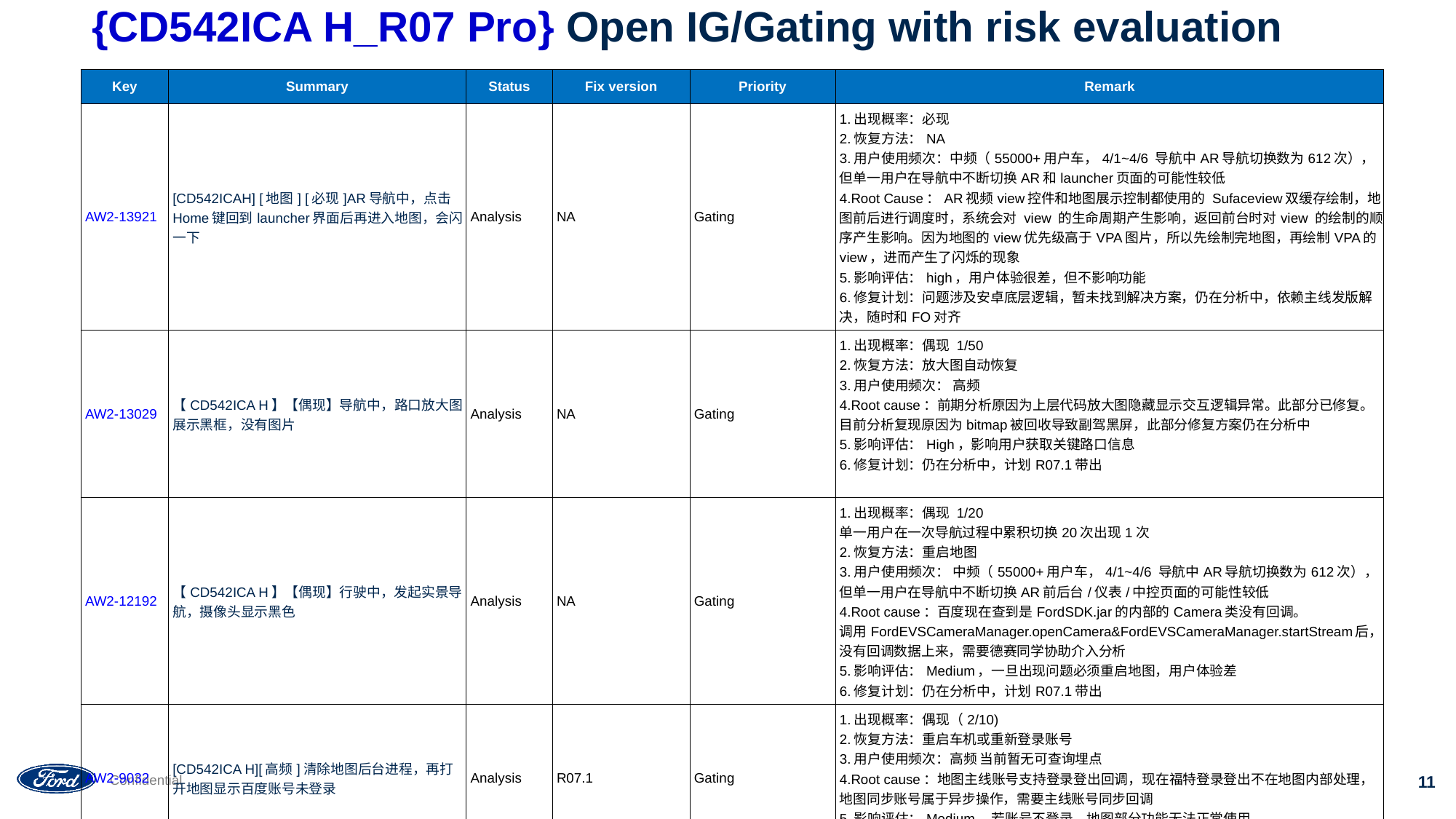

# {CD542ICA H_R07 Pro} Open IG/Gating with risk evaluation
| Key | Summary | Status | Fix version | Priority | Remark |
| --- | --- | --- | --- | --- | --- |
| AW2-13921 | [CD542ICAH] [地图] [必现]AR导航中，点击Home键回到launcher界面后再进入地图，会闪一下 | Analysis | NA | Gating | 1.出现概率：必现 2.恢复方法：NA 3.用户使用频次：中频（55000+用户车，4/1~4/6 导航中AR导航切换数为612次），但单一用户在导航中不断切换AR和launcher页面的可能性较低 4.Root Cause：AR视频view控件和地图展示控制都使用的 Sufaceview双缓存绘制，地图前后进行调度时，系统会对 view 的生命周期产生影响，返回前台时对view 的绘制的顺序产生影响。因为地图的view优先级高于VPA图片，所以先绘制完地图，再绘制VPA的view，进而产生了闪烁的现象 5.影响评估：high，用户体验很差，但不影响功能 6.修复计划：问题涉及安卓底层逻辑，暂未找到解决方案，仍在分析中，依赖主线发版解决，随时和FO对齐 |
| AW2-13029 | 【CD542ICA H】【偶现】导航中，路口放大图展示黑框，没有图片 | Analysis | NA | Gating | 1.出现概率：偶现 1/50 2.恢复方法：放大图自动恢复 3.用户使用频次： 高频 4.Root cause：前期分析原因为上层代码放大图隐藏显示交互逻辑异常。此部分已修复。目前分析复现原因为bitmap被回收导致副驾黑屏，此部分修复方案仍在分析中 5.影响评估：High，影响用户获取关键路口信息 6.修复计划：仍在分析中，计划R07.1带出 |
| AW2-12192 | 【CD542ICA H】【偶现】行驶中，发起实景导航，摄像头显示黑色 | Analysis | NA | Gating | 1.出现概率：偶现 1/20 单一用户在一次导航过程中累积切换20次出现1次 2.恢复方法：重启地图 3.用户使用频次： 中频（55000+用户车，4/1~4/6 导航中AR导航切换数为612次），但单一用户在导航中不断切换AR前后台/仪表/中控页面的可能性较低 4.Root cause：百度现在查到是FordSDK.jar的内部的Camera类没有回调。 调用FordEVSCameraManager.openCamera&FordEVSCameraManager.startStream后，没有回调数据上来，需要德赛同学协助介入分析 5.影响评估：Medium，一旦出现问题必须重启地图，用户体验差 6.修复计划：仍在分析中，计划R07.1带出 |
| AW2-9032 | [CD542ICA H][高频]清除地图后台进程，再打开地图显示百度账号未登录 | Analysis | R07.1 | Gating | 1.出现概率：偶现（2/10) 2.恢复方法：重启车机或重新登录账号 3.用户使用频次：高频 当前暂无可查询埋点 4.Root cause：地图主线账号支持登录登出回调，现在福特登录登出不在地图内部处理，地图同步账号属于异步操作，需要主线账号同步回调 5.影响评估：Medium，若账号不登录，地图部分功能无法正常使用 6.修复计划：同账号联调中，下版本带入 |